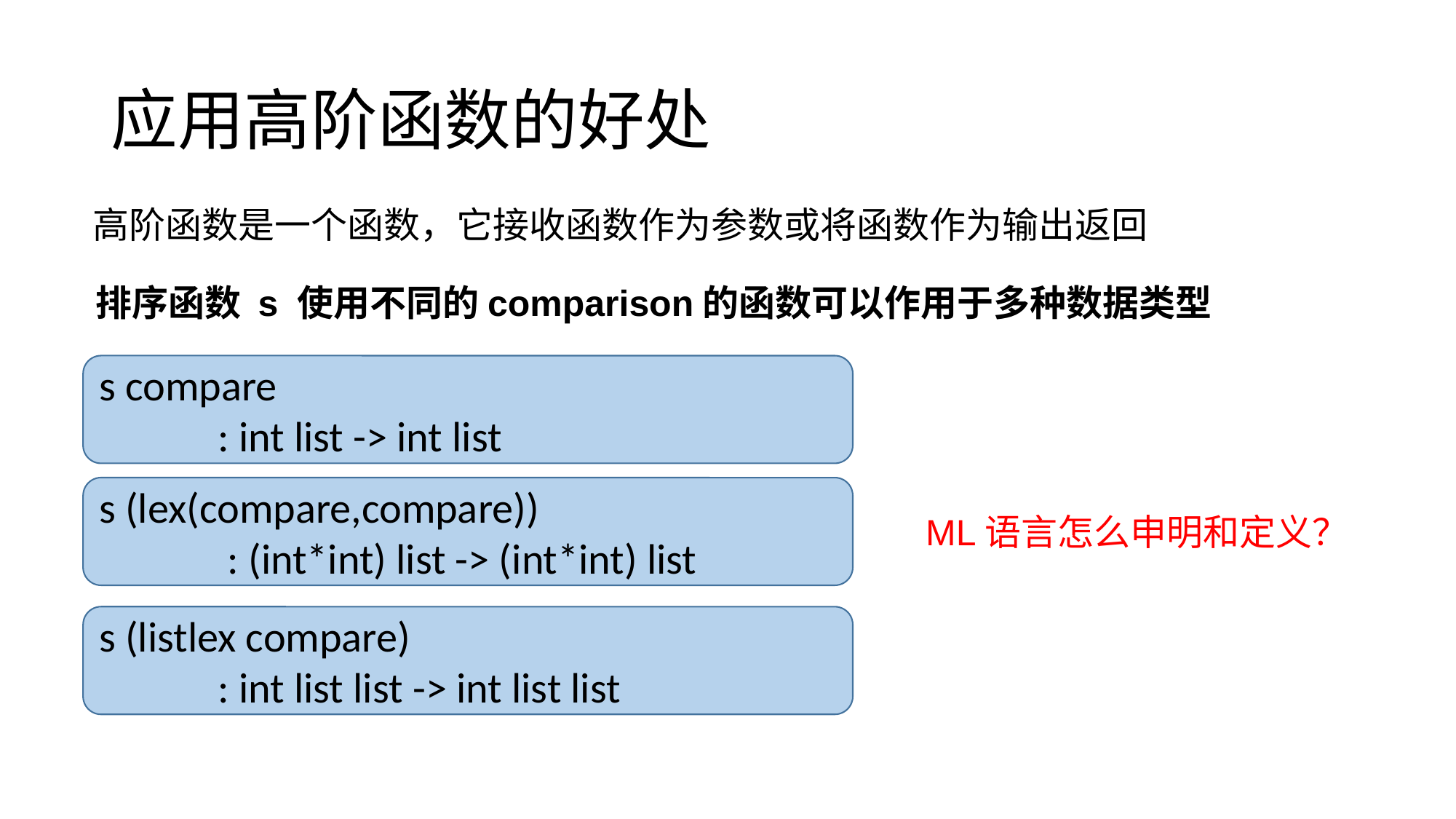

# 应用高阶函数的好处
高阶函数是一个函数，它接收函数作为参数或将函数作为输出返回
         排序函数 s 使用不同的comparison的函数可以作用于多种数据类型
s compare
    	 : int list -> int list
s (lex(compare,compare))
  	  : (int*int) list -> (int*int) list
ML语言怎么申明和定义？
s (listlex compare)
	 : int list list -> int list list